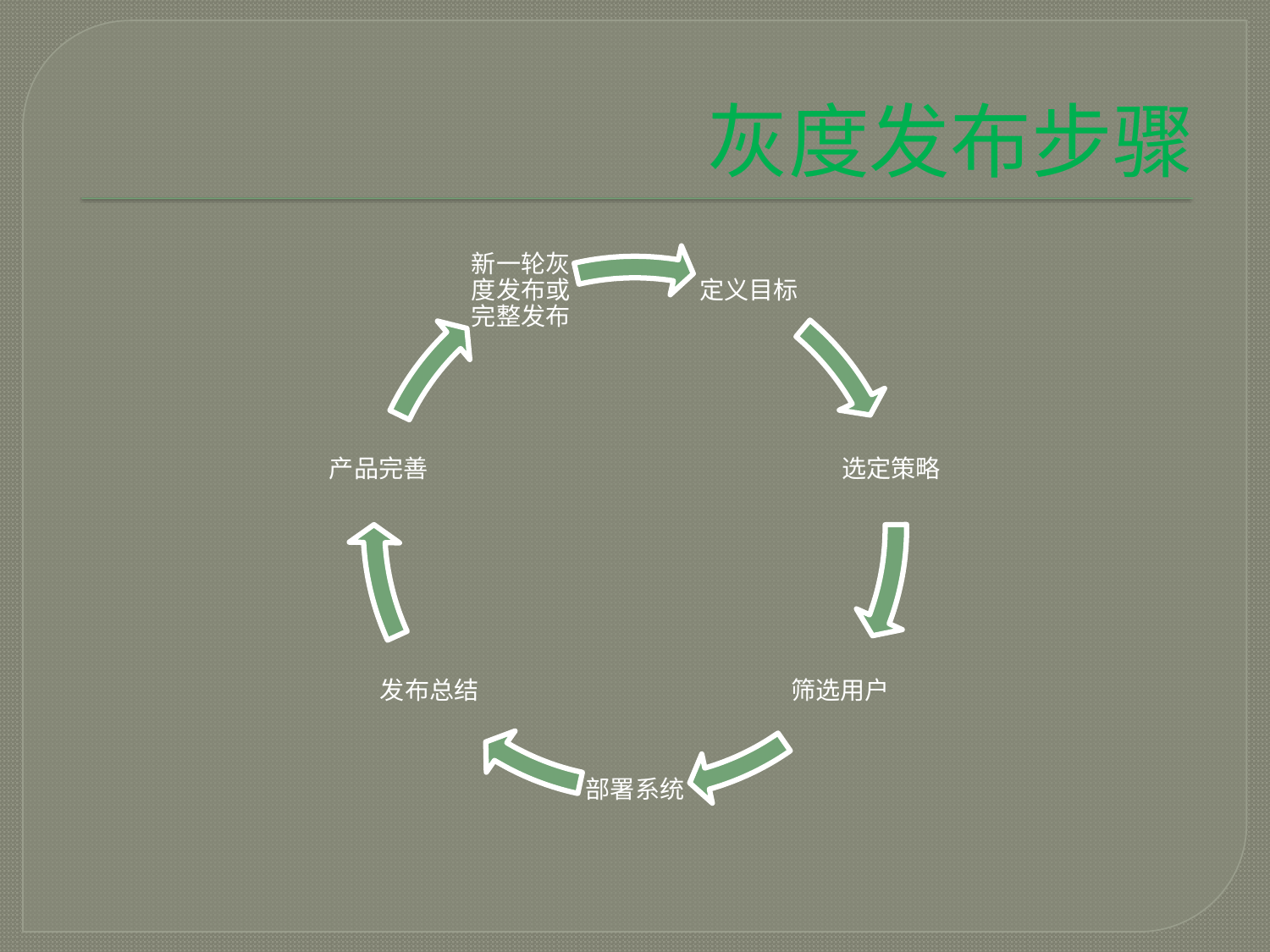

# 灰度发布步骤

定义目标
选定策略
筛选用户
部署系统
发布总结
产品完善
新一轮灰度发布或完整发布